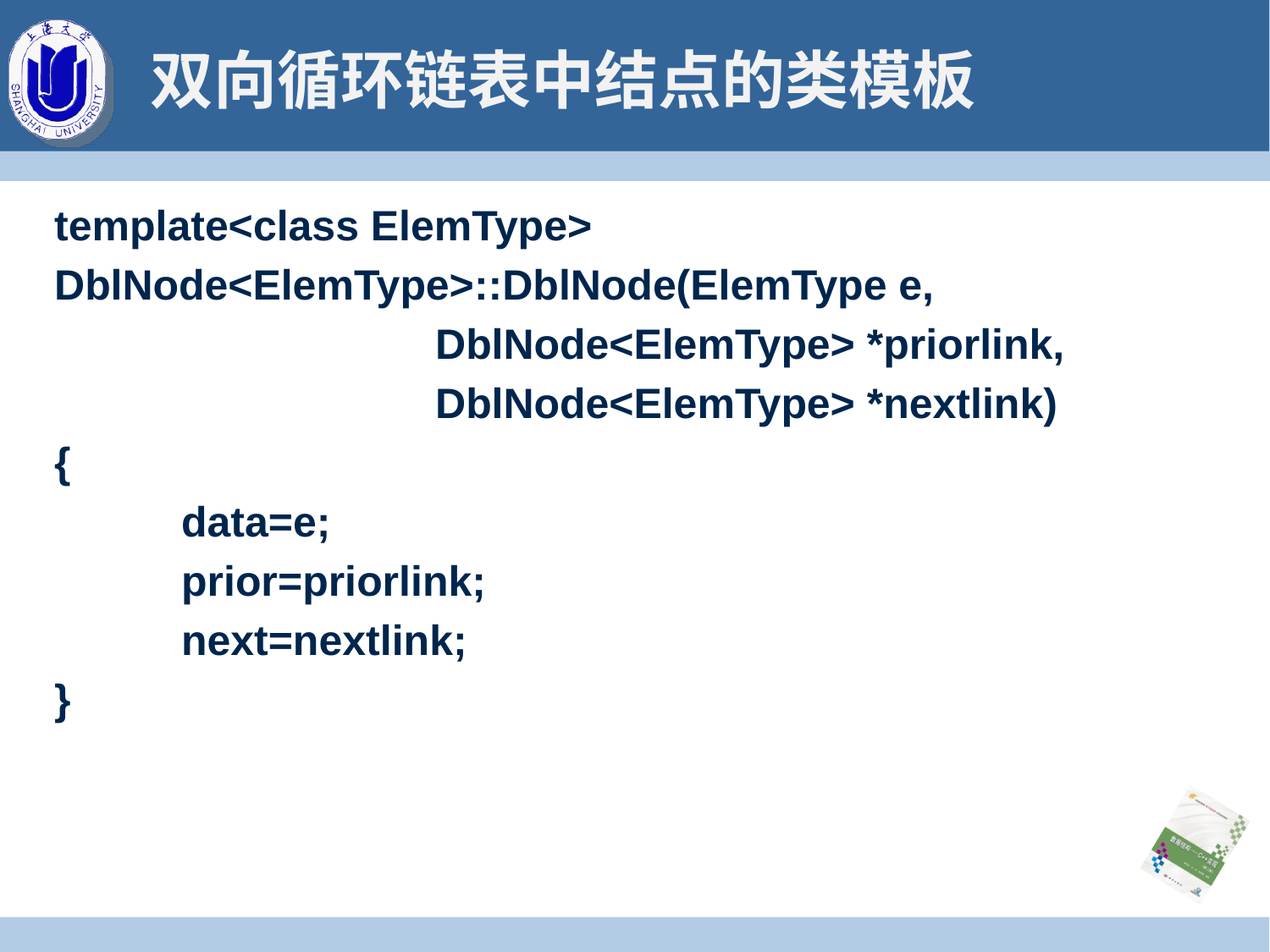

# 双向循环链表中结点的类模板
template<class ElemType>
DblNode<ElemType>::DblNode(ElemType e,
			DblNode<ElemType> *priorlink,
			DblNode<ElemType> *nextlink)
{
   	data=e;
   	prior=priorlink;
   	next=nextlink;
}